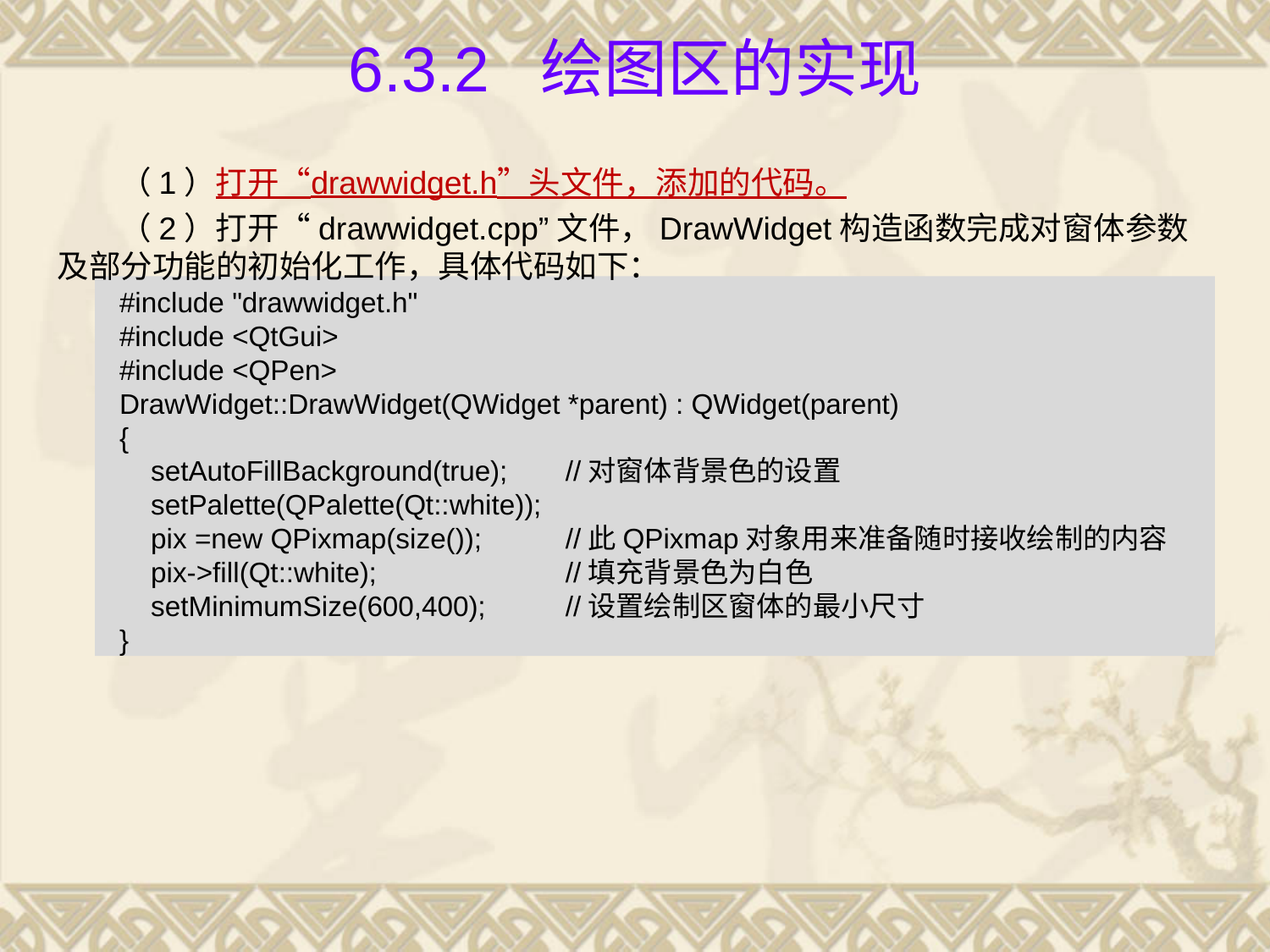

# 6.3.2  绘图区的实现
（1）打开“drawwidget.h”头文件，添加的代码。
（2）打开“drawwidget.cpp”文件，DrawWidget构造函数完成对窗体参数及部分功能的初始化工作，具体代码如下：
#include "drawwidget.h"
#include <QtGui>
#include <QPen>
DrawWidget::DrawWidget(QWidget *parent) : QWidget(parent)
{
    setAutoFillBackground(true);    	//对窗体背景色的设置
    setPalette(QPalette(Qt::white));
    pix =new QPixmap(size()); 	//此QPixmap对象用来准备随时接收绘制的内容
    pix->fill(Qt::white);            	//填充背景色为白色
    setMinimumSize(600,400);      	//设置绘制区窗体的最小尺寸
}